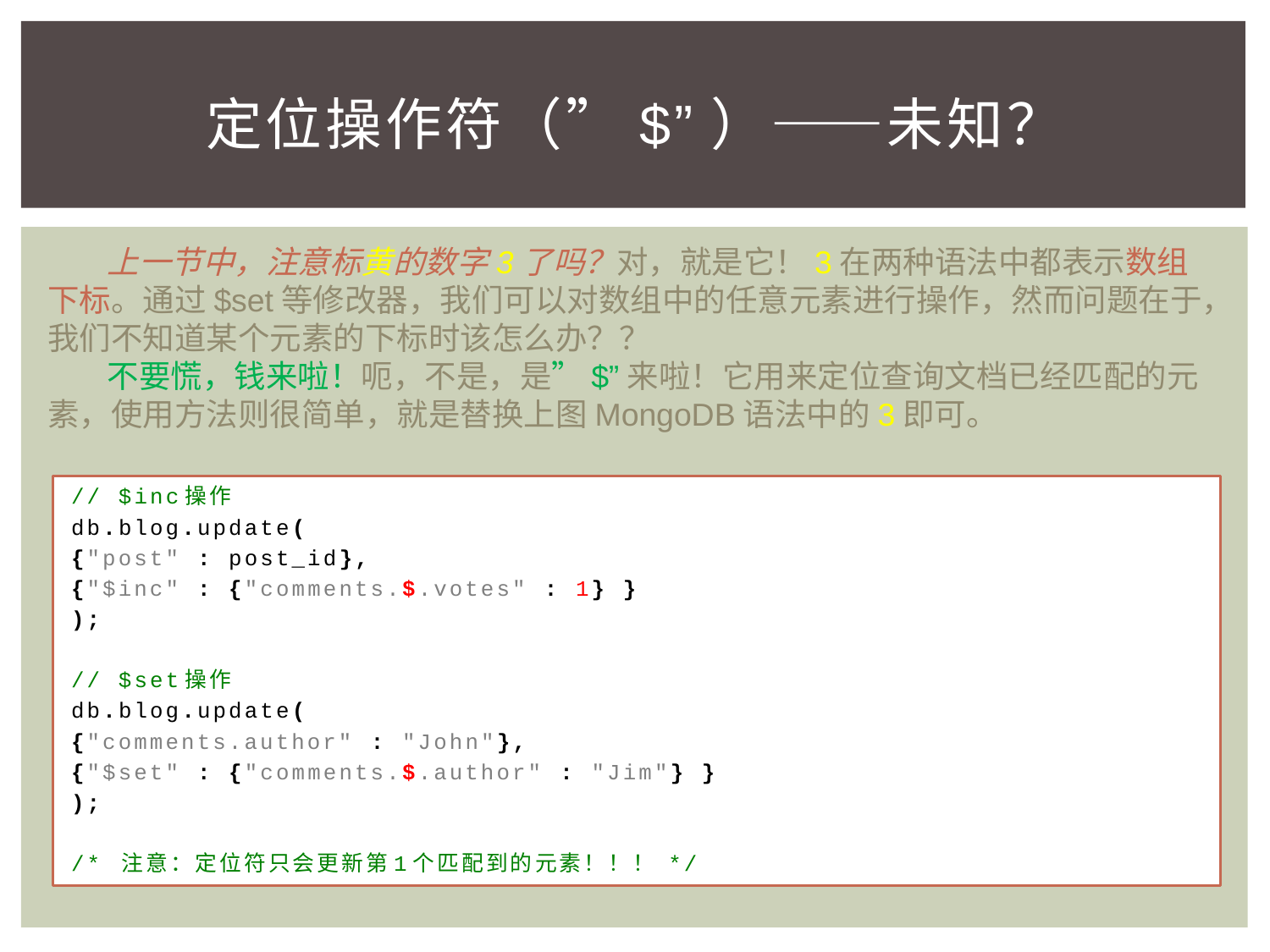

# 定位操作符（”$”）——未知？
上一节中，注意标黄的数字3了吗？对，就是它！3在两种语法中都表示数组下标。通过$set等修改器，我们可以对数组中的任意元素进行操作，然而问题在于，我们不知道某个元素的下标时该怎么办？？
不要慌，钱来啦！呃，不是，是”$”来啦！它用来定位查询文档已经匹配的元素，使用方法则很简单，就是替换上图MongoDB语法中的3即可。
// $inc操作
db.blog.update(
	{"post" : post_id},
	{"$inc" : {"comments.$.votes" : 1} }
);

// $set操作
db.blog.update(
	{"comments.author" : "John"},
	{"$set" : {"comments.$.author" : "Jim"} }
);

/* 注意：定位符只会更新第1个匹配到的元素！！！ */